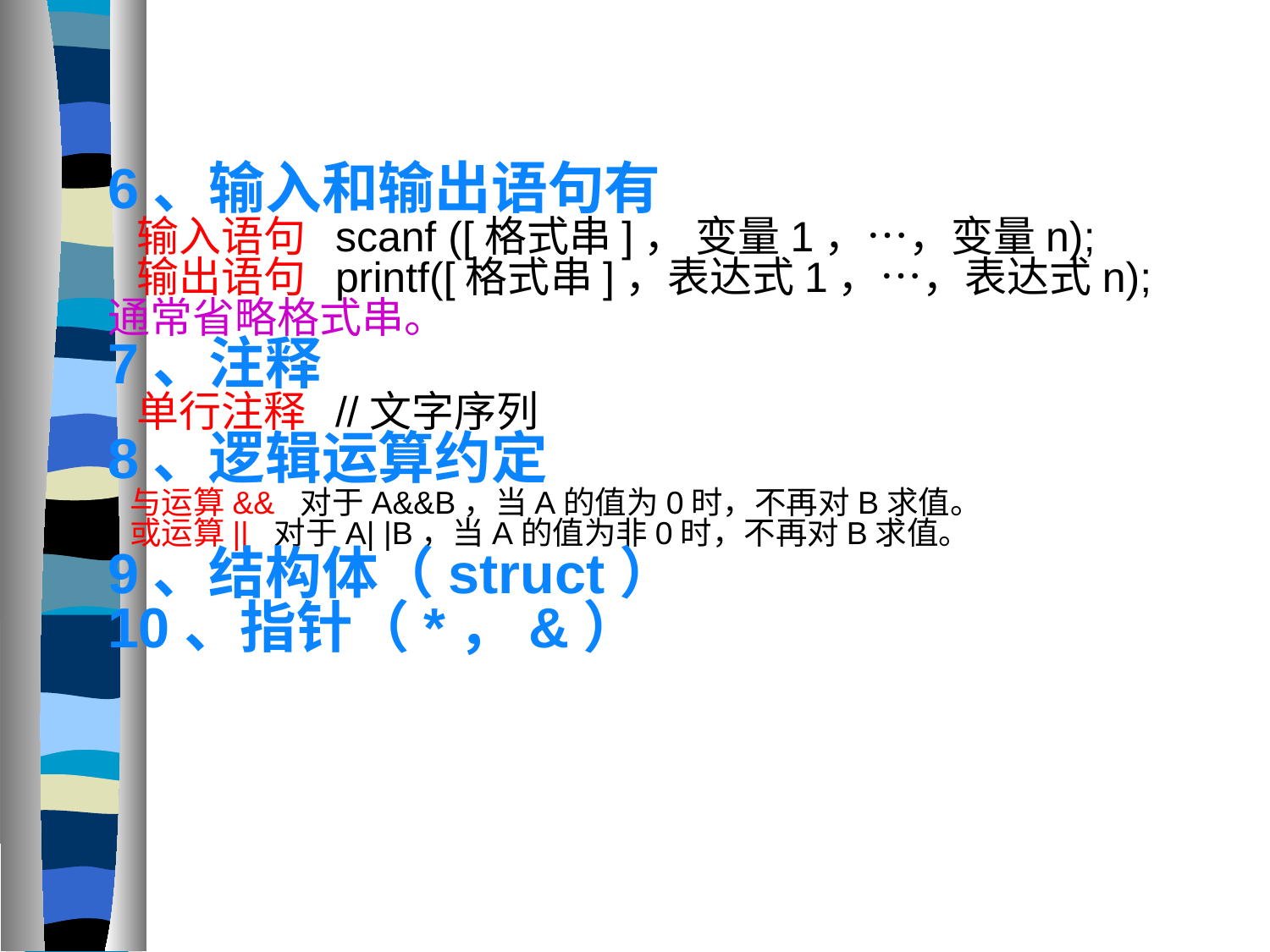

6、输入和输出语句有
  输入语句  scanf ([格式串]， 变量1，…，变量n);
  输出语句  printf([格式串]，表达式1，…，表达式n);通常省略格式串。
7、注释
  单行注释  //文字序列
8、逻辑运算约定
  与运算&&  对于A&&B，当A的值为0时，不再对B求值。
  或运算||  对于A| |B，当A的值为非0时，不再对B求值。
9、结构体（struct）
10、指针（*，&）